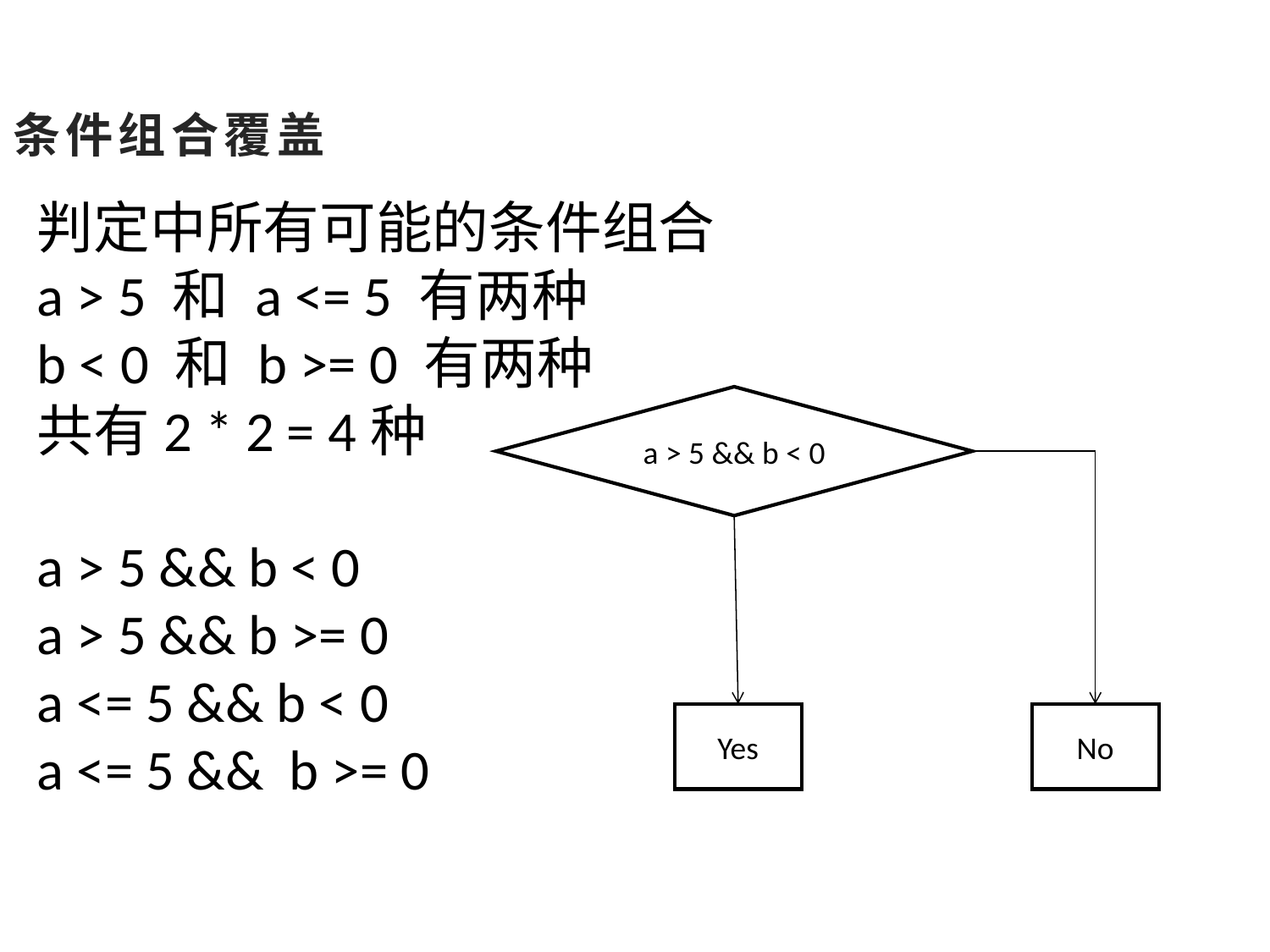

条件组合覆盖
判定中所有可能的条件组合
a > 5 和 a <= 5 有两种
b < 0 和 b >= 0 有两种
共有2 * 2 = 4种

a > 5 && b < 0
a > 5 && b >= 0
a <= 5 && b < 0
a <= 5 &&  b >= 0
a > 5 && b < 0
Yes
No